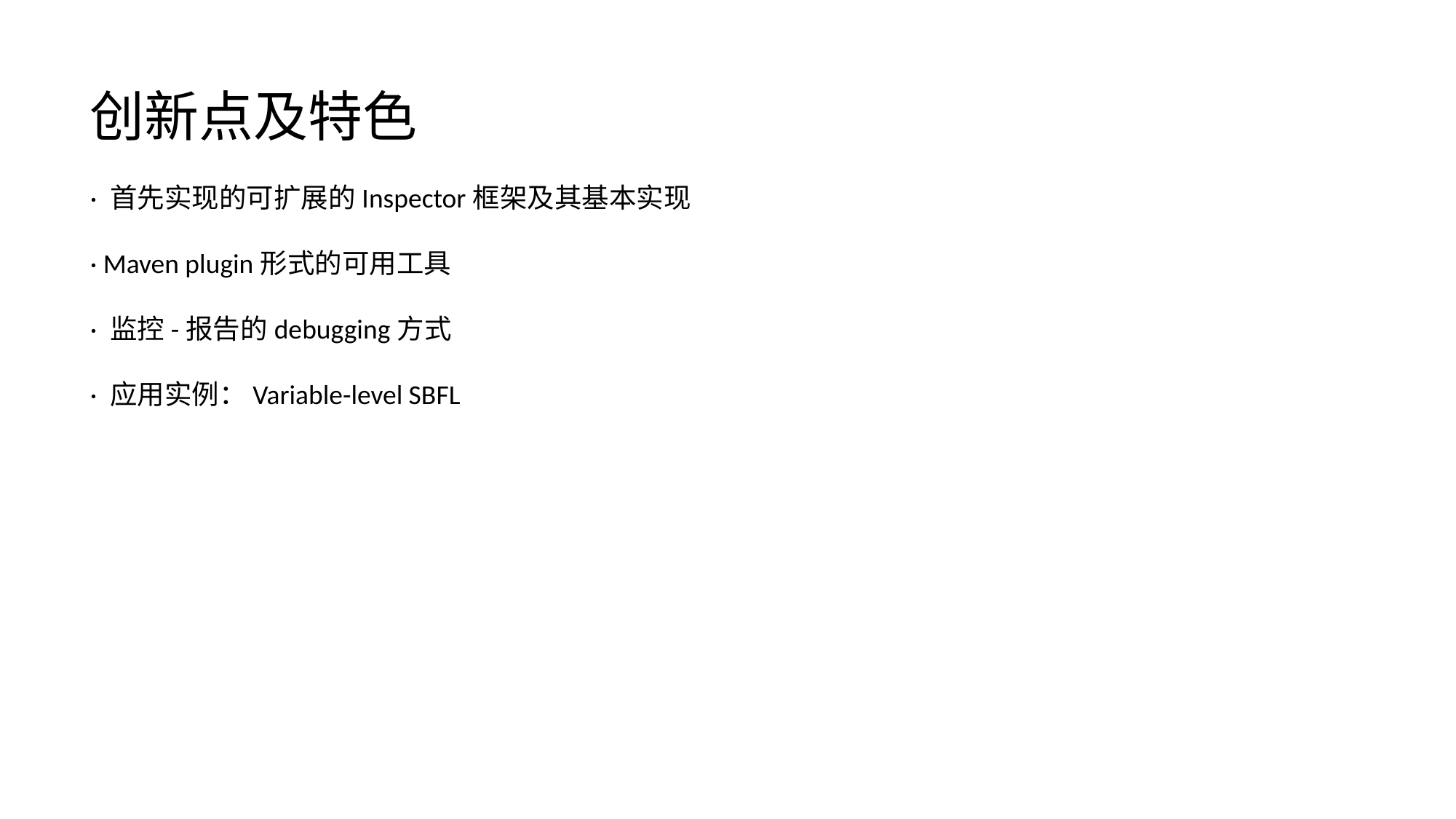

创新点及特色

· 首先实现的可扩展的Inspector框架及其基本实现

· Maven plugin形式的可用工具

· 监控-报告的debugging方式

· 应用实例：Variable-level SBFL